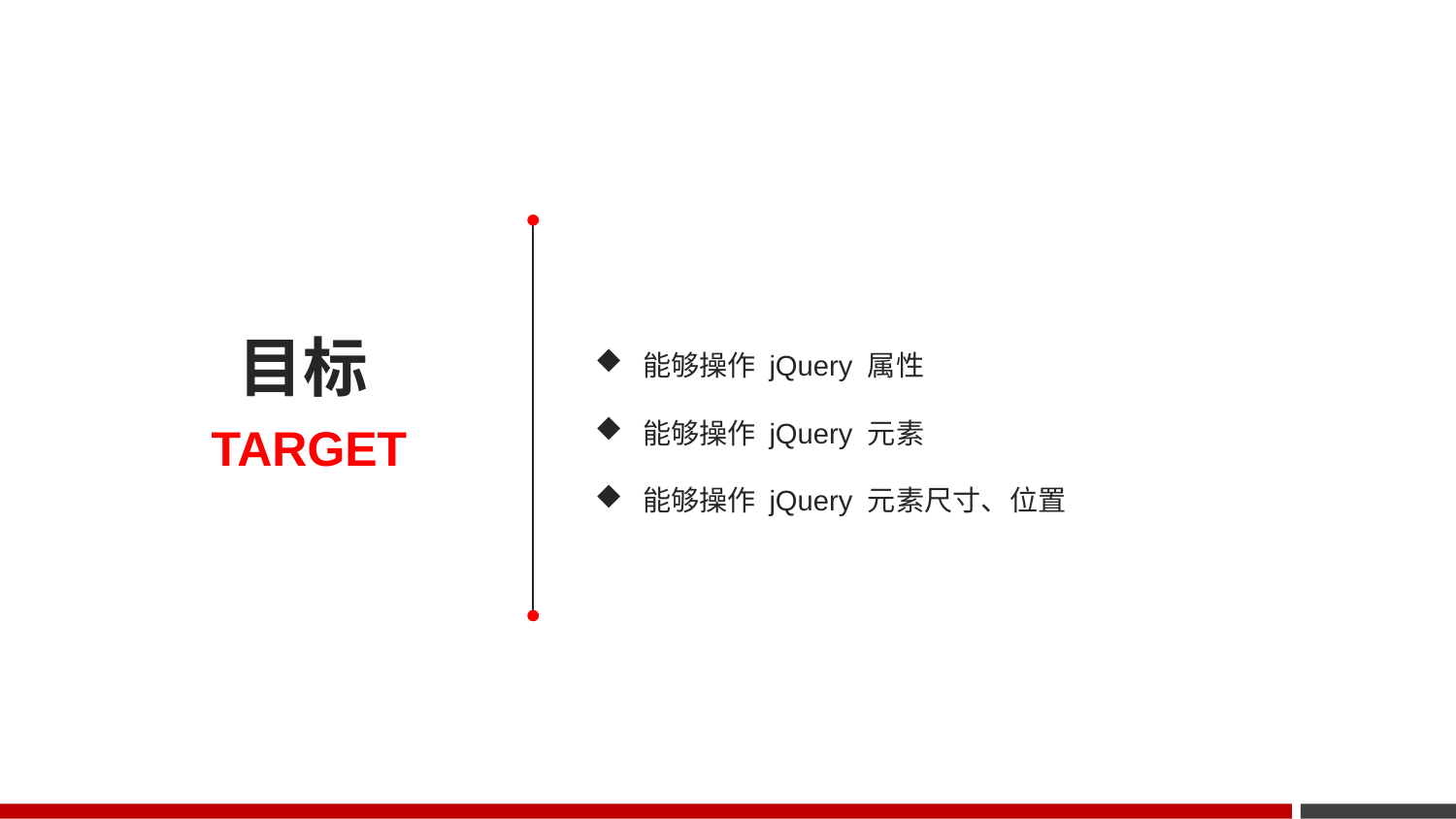

目标
  能够操作 jQuery 属性
  能够操作 jQuery 元素
  能够操作 jQuery 元素尺寸、位置
TARGET